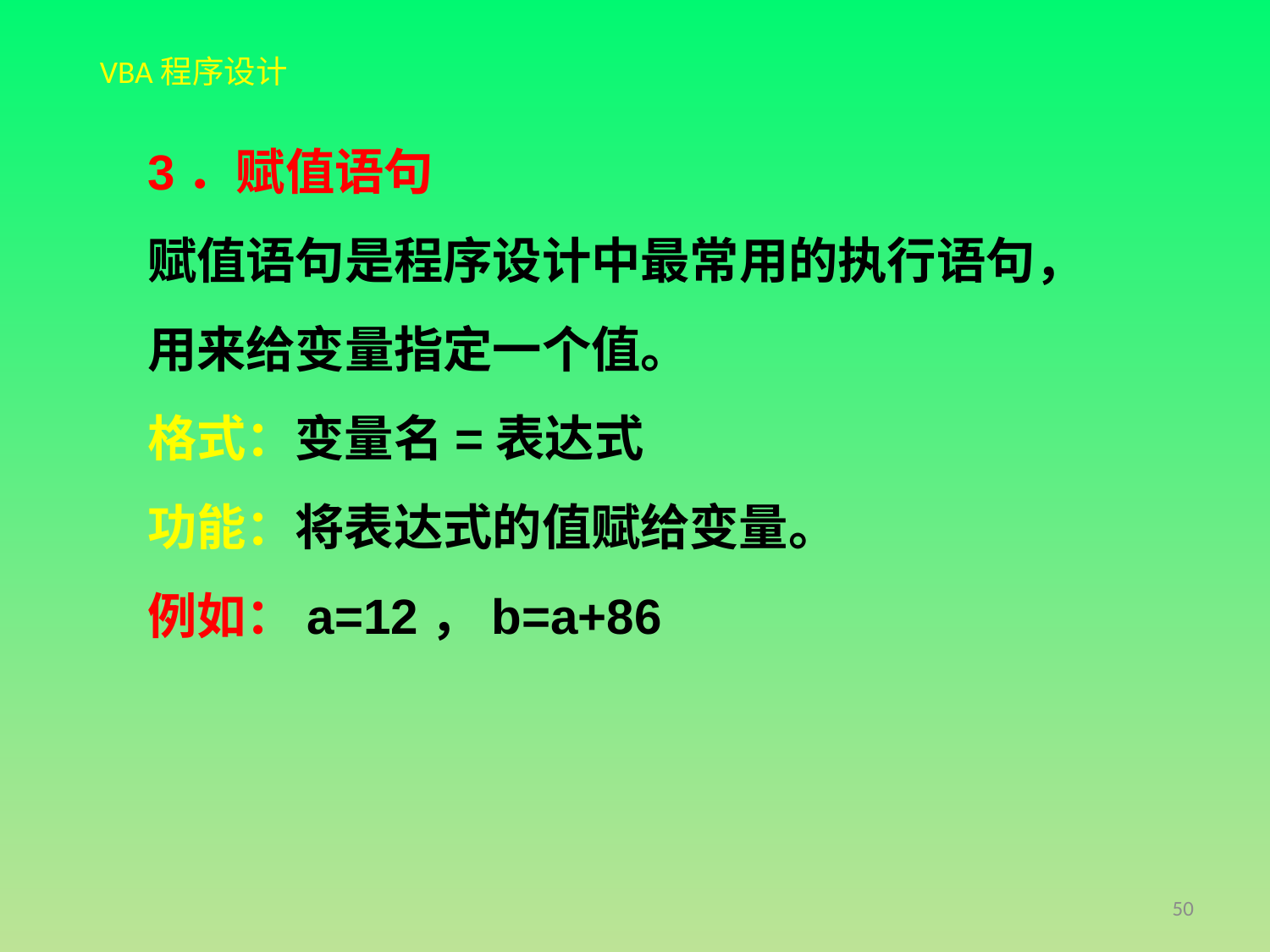

3．赋值语句
赋值语句是程序设计中最常用的执行语句，用来给变量指定一个值。
格式：变量名=表达式
功能：将表达式的值赋给变量。
例如：a=12，b=a+86
50